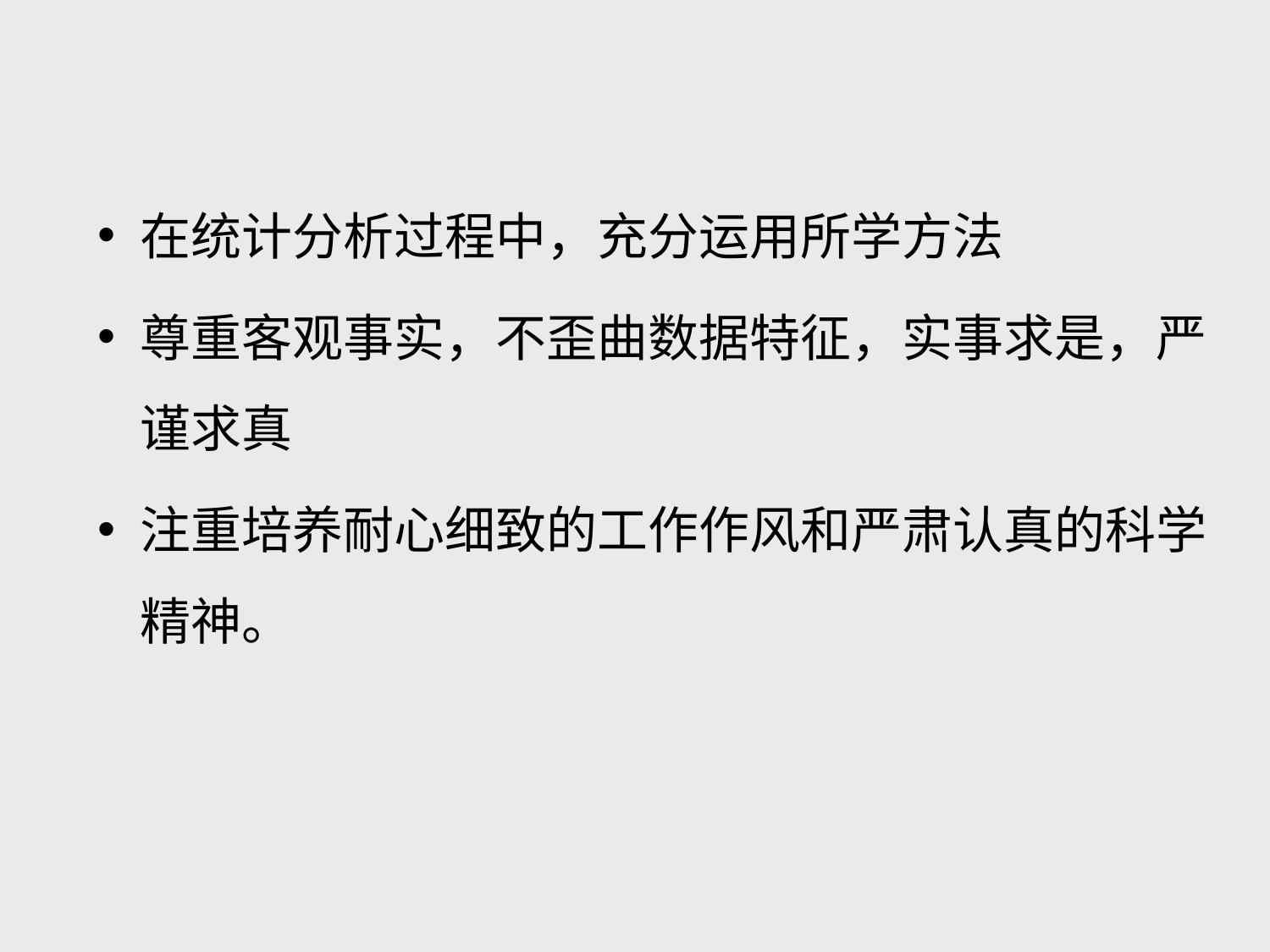

在统计分析过程中，充分运用所学方法
尊重客观事实，不歪曲数据特征，实事求是，严谨求真
注重培养耐心细致的工作作风和严肃认真的科学精神。